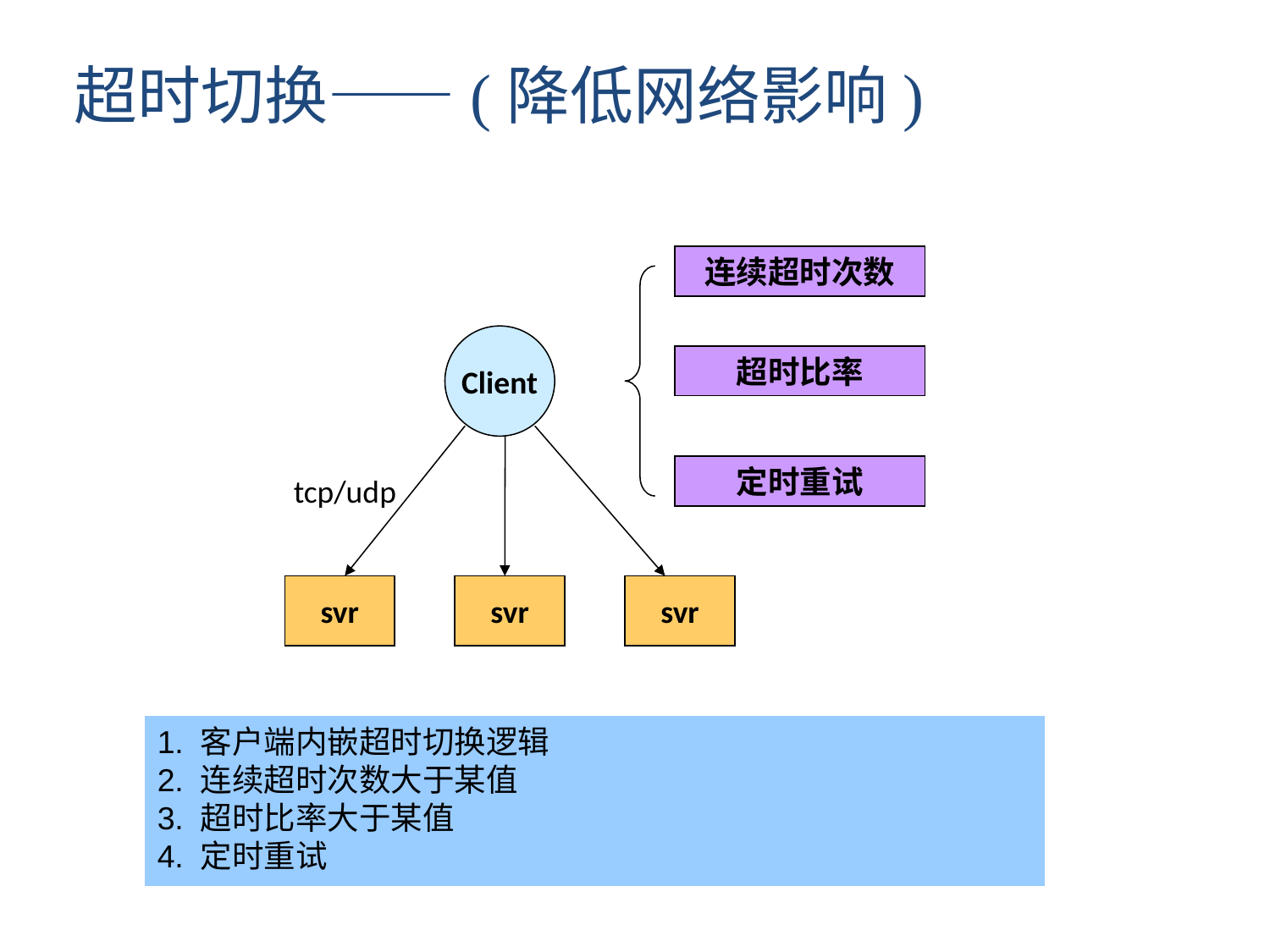

超时切换——(降低网络影响)
连续超时次数

Client
超时比率

定时重试
tcp/udp
svr
svr
svr
1. 客户端内嵌超时切换逻辑
2. 连续超时次数大于某值
3. 超时比率大于某值
4. 定时重试